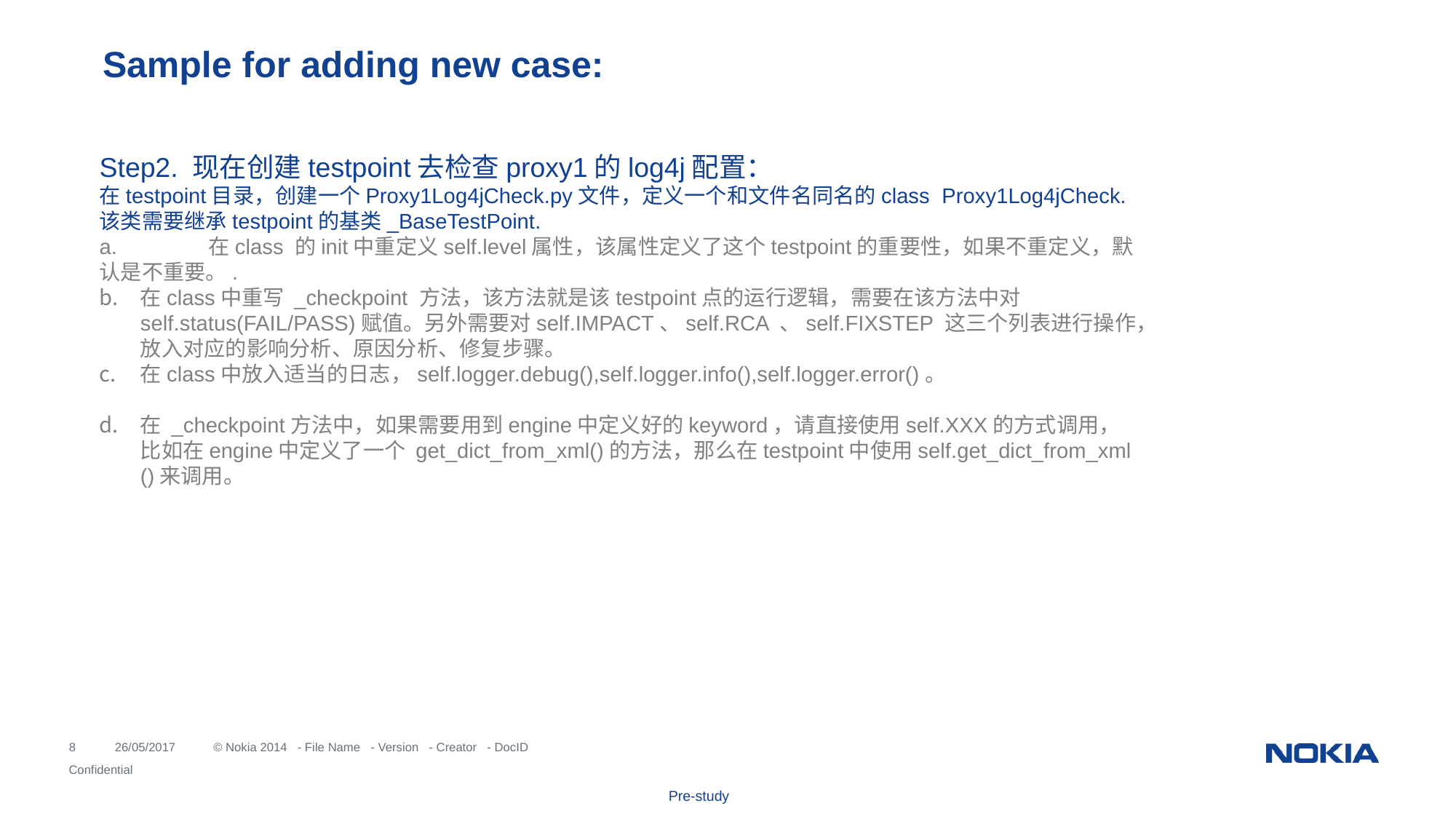

Sample for adding new case:
Step2. 现在创建testpoint去检查proxy1的log4j配置：
在testpoint目录，创建一个Proxy1Log4jCheck.py文件，定义一个和文件名同名的class  Proxy1Log4jCheck.该类需要继承testpoint的基类_BaseTestPoint.
a.	在class 的init中重定义self.level属性，该属性定义了这个testpoint的重要性，如果不重定义，默认是不重要。.
在class中重写 _checkpoint 方法，该方法就是该testpoint点的运行逻辑，需要在该方法中对 self.status(FAIL/PASS)赋值。另外需要对self.IMPACT、self.RCA 、self.FIXSTEP 这三个列表进行操作，放入对应的影响分析、原因分析、修复步骤。
在class中放入适当的日志，self.logger.debug(),self.logger.info(),self.logger.error()。

在 _checkpoint方法中，如果需要用到engine中定义好的keyword，请直接使用self.XXX的方式调用，比如在engine中定义了一个 get_dict_from_xml()的方法，那么在testpoint中使用self.get_dict_from_xml ()来调用。
Pre-study